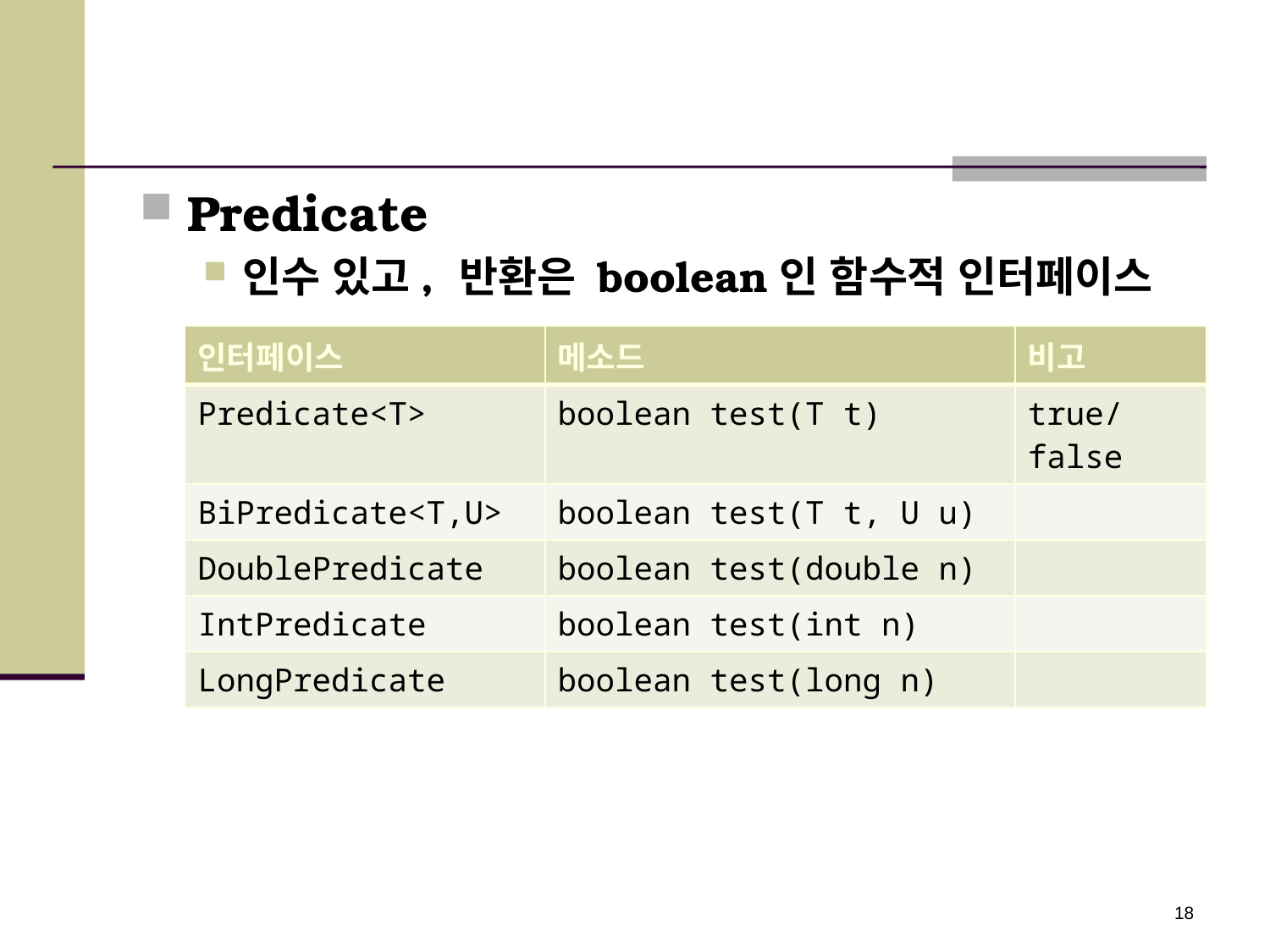

#
Predicate
인수 있고, 반환은 boolean인 함수적 인터페이스

| 인터페이스 | 메소드 | 비고 |
| --- | --- | --- |
| Predicate<T> | boolean test(T t) | true/false |
| BiPredicate<T,U> | boolean test(T t, U u) |  |
| DoublePredicate | boolean test(double n) |  |
| IntPredicate | boolean test(int n) |  |
| LongPredicate | boolean test(long n) |  |
18